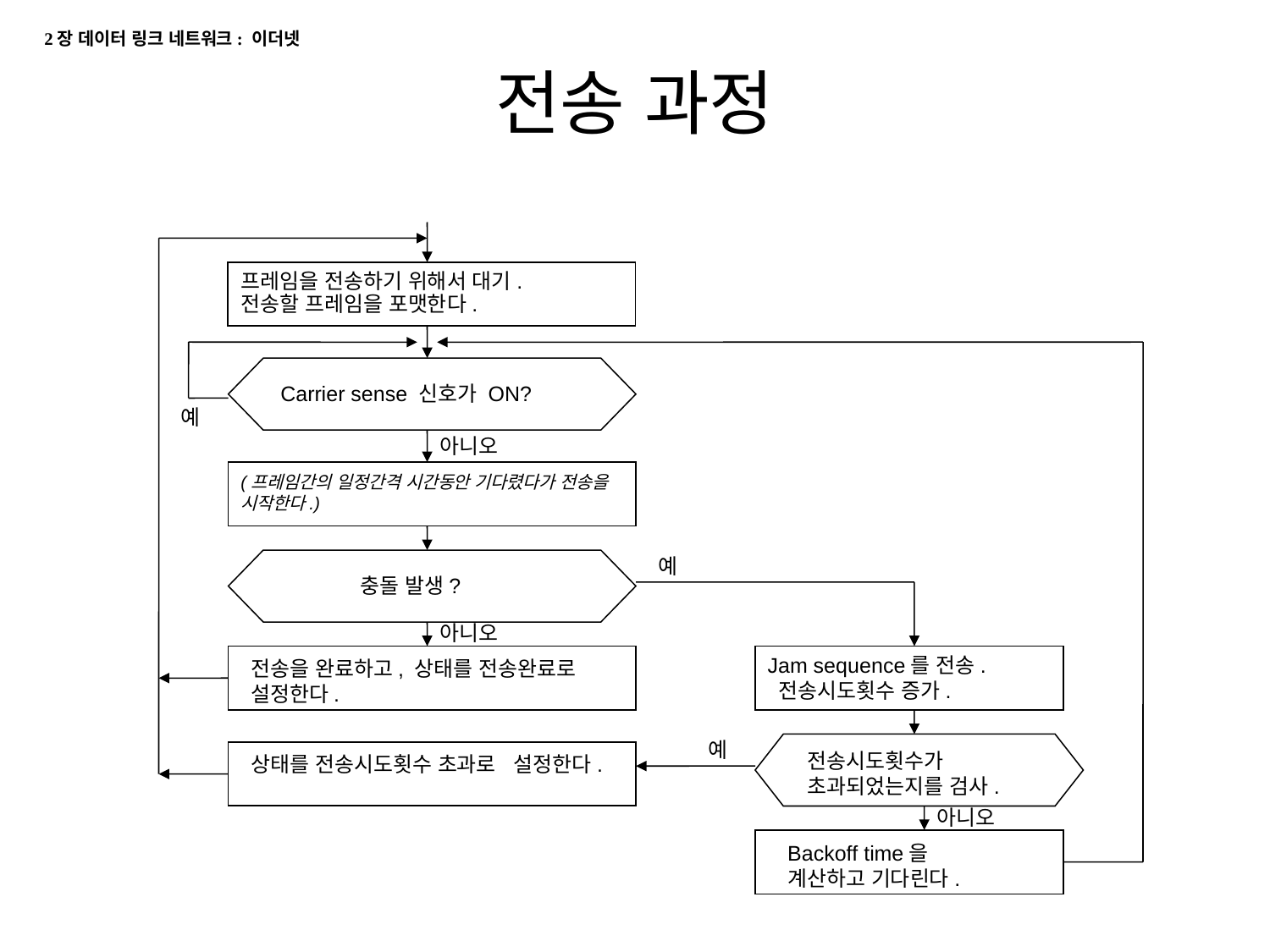

2장 데이터 링크 네트워크: 이더넷
# 전송 과정

프레임을 전송하기 위해서 대기.
전송할 프레임을 포맷한다.

Carrier sense 신호가 ON?
예

아니오

(프레임간의 일정간격 시간동안 기다렸다가 전송을 시작한다.)

예

충돌 발생?

아니오

Jam sequence를 전송.
 전송시도횟수 증가.

전송을 완료하고, 상태를 전송완료로 설정한다.

예

전송시도횟수가 초과되었는지를 검사.

상태를 전송시도횟수 초과로   설정한다.

아니오

Backoff time을  계산하고 기다린다.